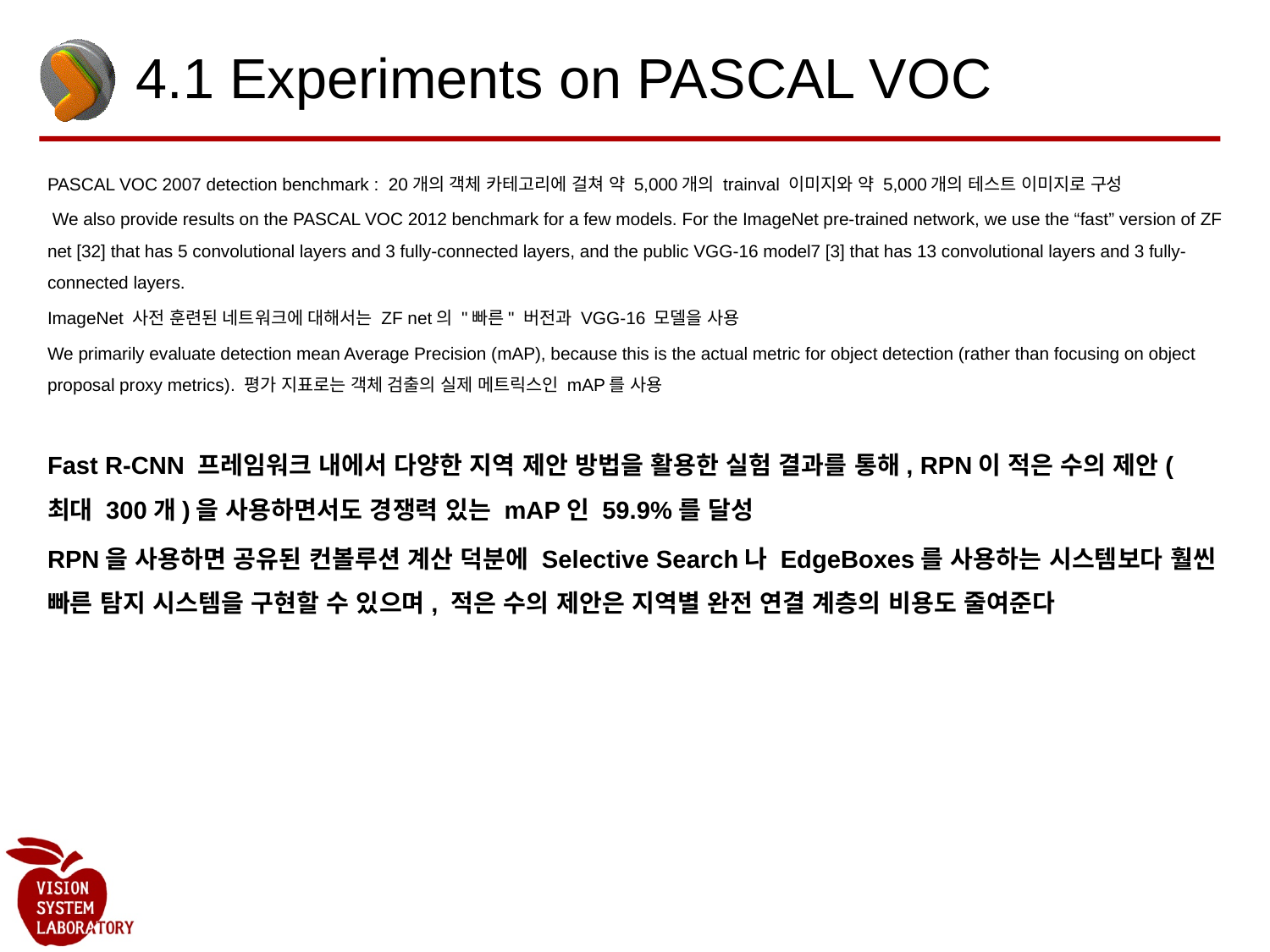

# 4.1 Experiments on PASCAL VOC
PASCAL VOC 2007 detection benchmark :  20개의 객체 카테고리에 걸쳐 약 5,000개의 trainval 이미지와 약 5,000개의 테스트 이미지로 구성
 We also provide results on the PASCAL VOC 2012 benchmark for a few models. For the ImageNet pre-trained network, we use the “fast” version of ZF net [32] that has 5 convolutional layers and 3 fully-connected layers, and the public VGG-16 model7 [3] that has 13 convolutional layers and 3 fully-connected layers.
ImageNet 사전 훈련된 네트워크에 대해서는 ZF net의 "빠른" 버전과 VGG-16 모델을 사용
We primarily evaluate detection mean Average Precision (mAP), because this is the actual metric for object detection (rather than focusing on object proposal proxy metrics). 평가 지표로는 객체 검출의 실제 메트릭스인 mAP를 사용

Fast R-CNN 프레임워크 내에서 다양한 지역 제안 방법을 활용한 실험 결과를 통해, RPN이 적은 수의 제안(최대 300개)을 사용하면서도 경쟁력 있는 mAP인 59.9%를 달성
RPN을 사용하면 공유된 컨볼루션 계산 덕분에 Selective Search나 EdgeBoxes를 사용하는 시스템보다 훨씬 빠른 탐지 시스템을 구현할 수 있으며, 적은 수의 제안은 지역별 완전 연결 계층의 비용도 줄여준다